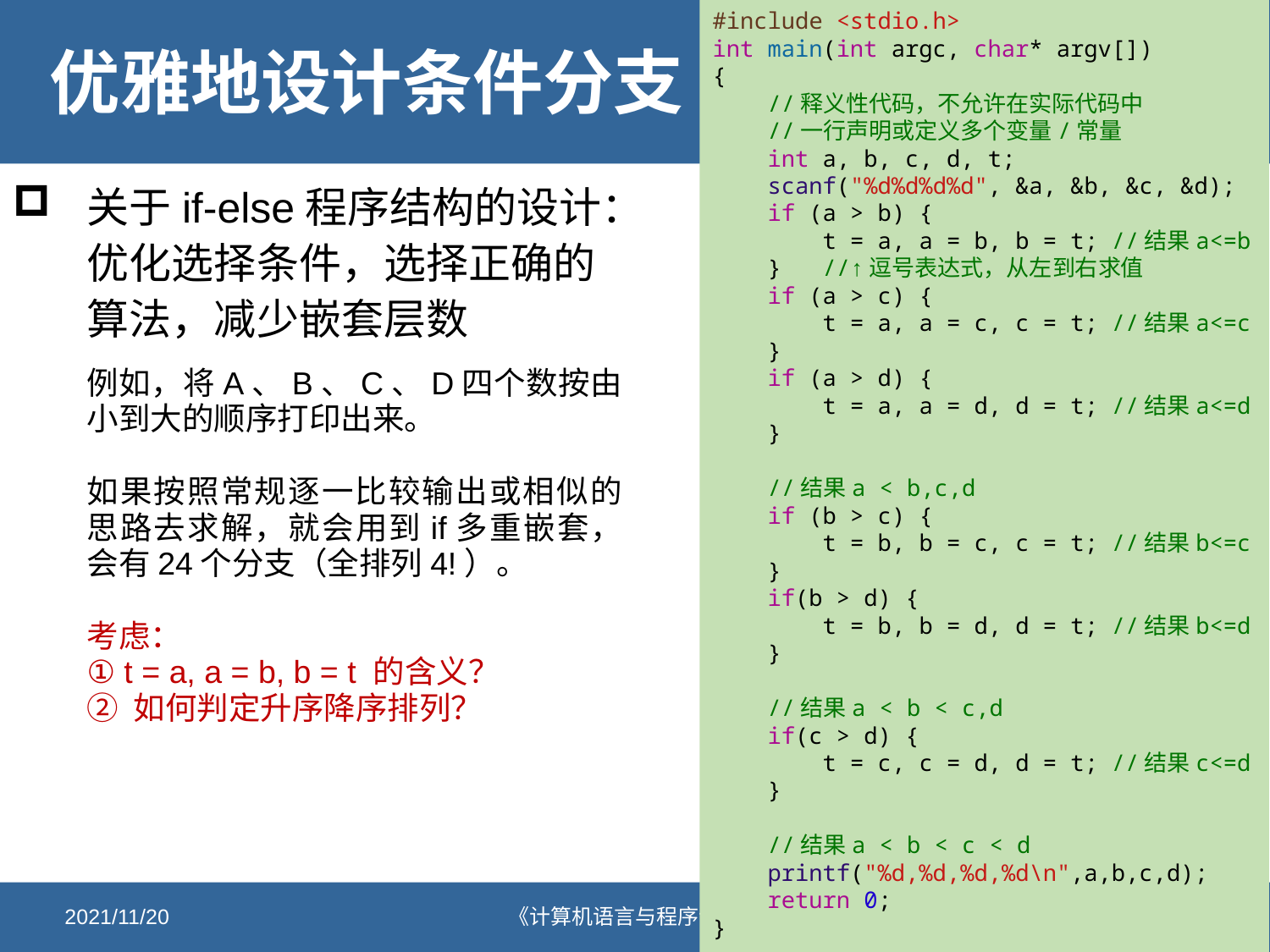

#include <stdio.h>
int main(int argc, char* argv[])
{
    //释义性代码，不允许在实际代码中
    //一行声明或定义多个变量/常量
    int a, b, c, d, t;
    scanf("%d%d%d%d", &a, &b, &c, &d);
    if (a > b) {
        t = a, a = b, b = t; //结果a<=b
    }   //↑逗号表达式，从左到右求值
    if (a > c) {
        t = a, a = c, c = t; //结果a<=c
    }
    if (a > d) {
        t = a, a = d, d = t; //结果a<=d
    }

    //结果a < b,c,d
    if (b > c) {
        t = b, b = c, c = t; //结果b<=c
    }
    if(b > d) {
        t = b, b = d, d = t; //结果b<=d
    }

    //结果a < b < c,d
    if(c > d) {
        t = c, c = d, d = t; //结果c<=d
    }

    //结果a < b < c < d
    printf("%d,%d,%d,%d\n",a,b,c,d);
    return 0;
}
# 优雅地设计条件分支
关于if-else程序结构的设计：优化选择条件，选择正确的算法，减少嵌套层数
例如，将A、B、C、D四个数按由小到大的顺序打印出来。

如果按照常规逐一比较输出或相似的思路去求解，就会用到if多重嵌套，会有24个分支（全排列4!）。

考虑：
① t = a, a = b, b = t 的含义？
② 如何判定升序降序排列？
2021/11/20
《计算机语言与程序设计》
8